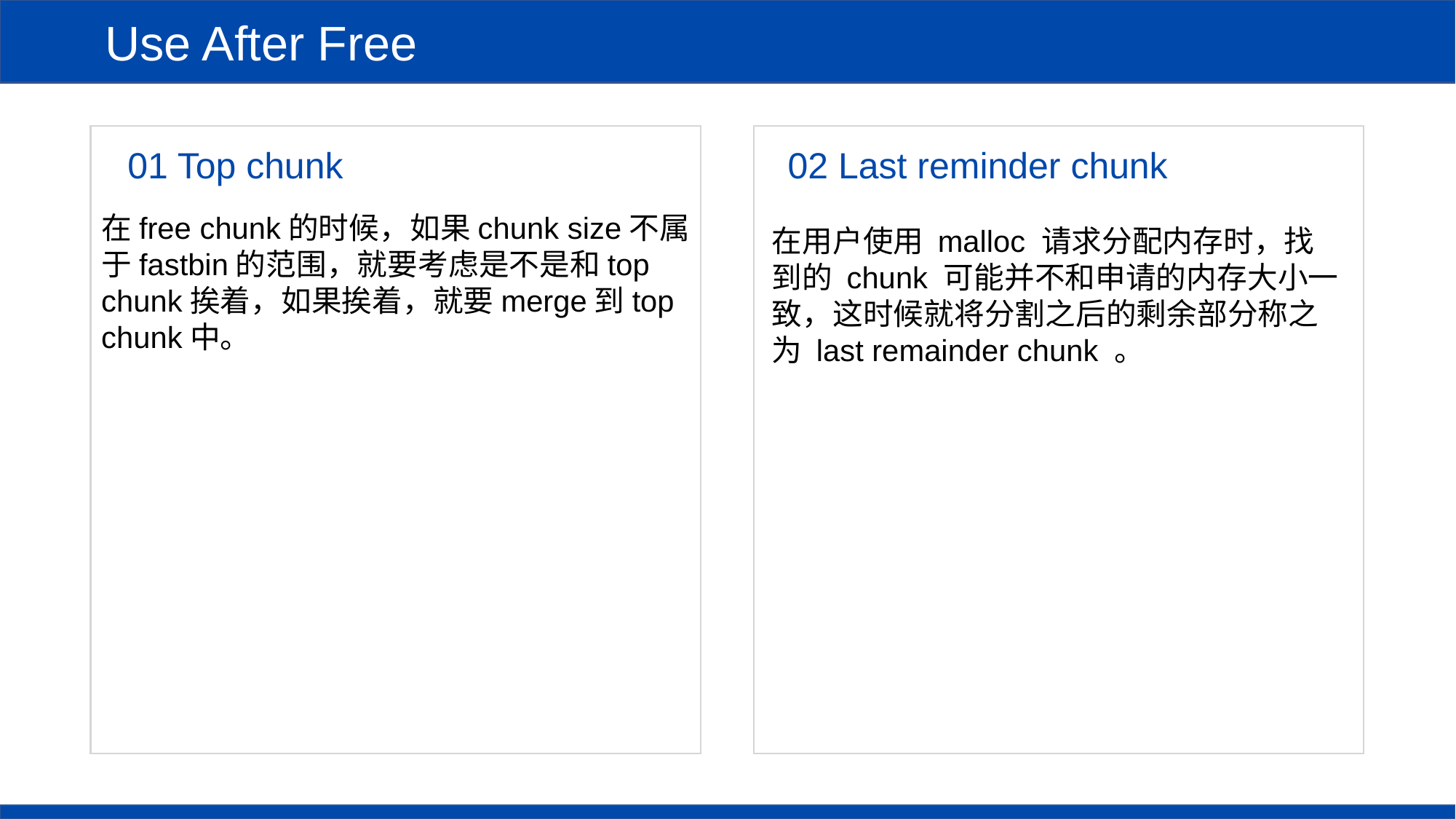

Use After Free

01 Top chunk
02 Last reminder chunk
在free chunk的时候，如果chunk size不属于fastbin的范围，就要考虑是不是和top chunk挨着，如果挨着，就要merge到top chunk中。
在用户使用 malloc 请求分配内存时，找到的 chunk 可能并不和申请的内存大小一致，这时候就将分割之后的剩余部分称之为 last remainder chunk 。